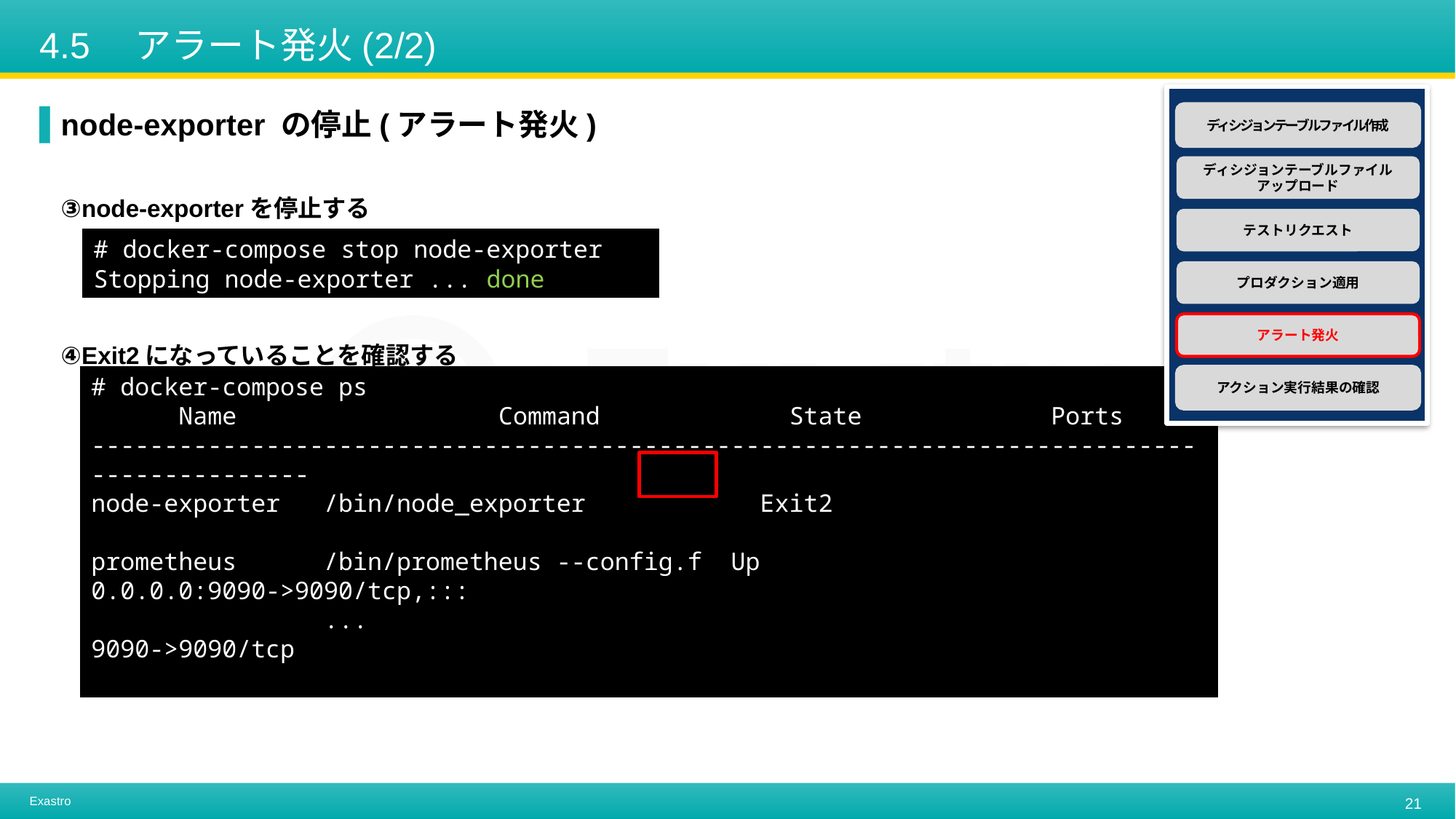

# 4.5　アラート発火(2/2)

ディシジョンテーブルファイル作成
ディシジョンテーブルファイル
アップロード
テストリクエスト
プロダクション適用
アラート発火
アクション実行結果の確認
node-exporter の停止(アラート発火)

③node-exporterを停止する

④Exit2になっていることを確認する

# docker-compose stop node-exporter
Stopping node-exporter ... done
# docker-compose ps
      Name                  Command             State             Ports
-------------------------------------------------------------------------------------------
node-exporter   /bin/node_exporter            Exit2

prometheus      /bin/prometheus --config.f  Up      0.0.0.0:9090->9090/tcp,:::
                ...                                                      9090->9090/tcp